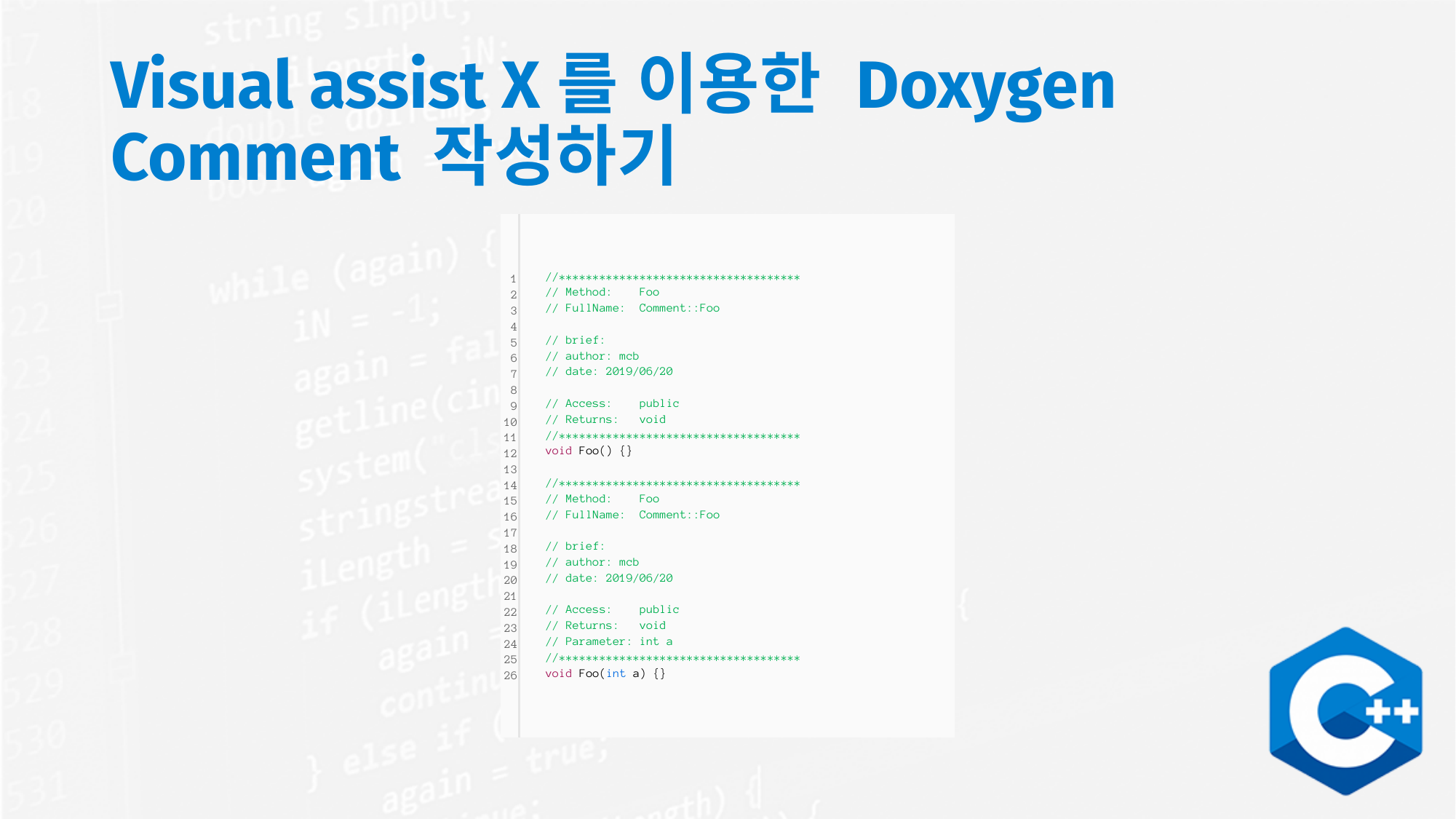

# Visual assist X를 이용한 Doxygen Comment 작성하기
| 1 2 3 4 5 6 7 8 9 10 11 12 13 14 15 16 17 18 19 20 21 22 23 24 25 26 | //\*\*\*\*\*\*\*\*\*\*\*\*\*\*\*\*\*\*\*\*\*\*\*\*\*\*\*\*\*\*\*\*\*\*\*\*     // Method:    Foo     // FullName:  Comment::Foo          // brief:     // author: mcb     // date: 2019/06/20          // Access:    public      // Returns:   void     //\*\*\*\*\*\*\*\*\*\*\*\*\*\*\*\*\*\*\*\*\*\*\*\*\*\*\*\*\*\*\*\*\*\*\*\*     void Foo() {}       //\*\*\*\*\*\*\*\*\*\*\*\*\*\*\*\*\*\*\*\*\*\*\*\*\*\*\*\*\*\*\*\*\*\*\*\*     // Method:    Foo     // FullName:  Comment::Foo          // brief:     // author: mcb     // date: 2019/06/20          // Access:    public      // Returns:   void     // Parameter: int a     //\*\*\*\*\*\*\*\*\*\*\*\*\*\*\*\*\*\*\*\*\*\*\*\*\*\*\*\*\*\*\*\*\*\*\*\*     void Foo(int a) {} c |
| --- | --- |